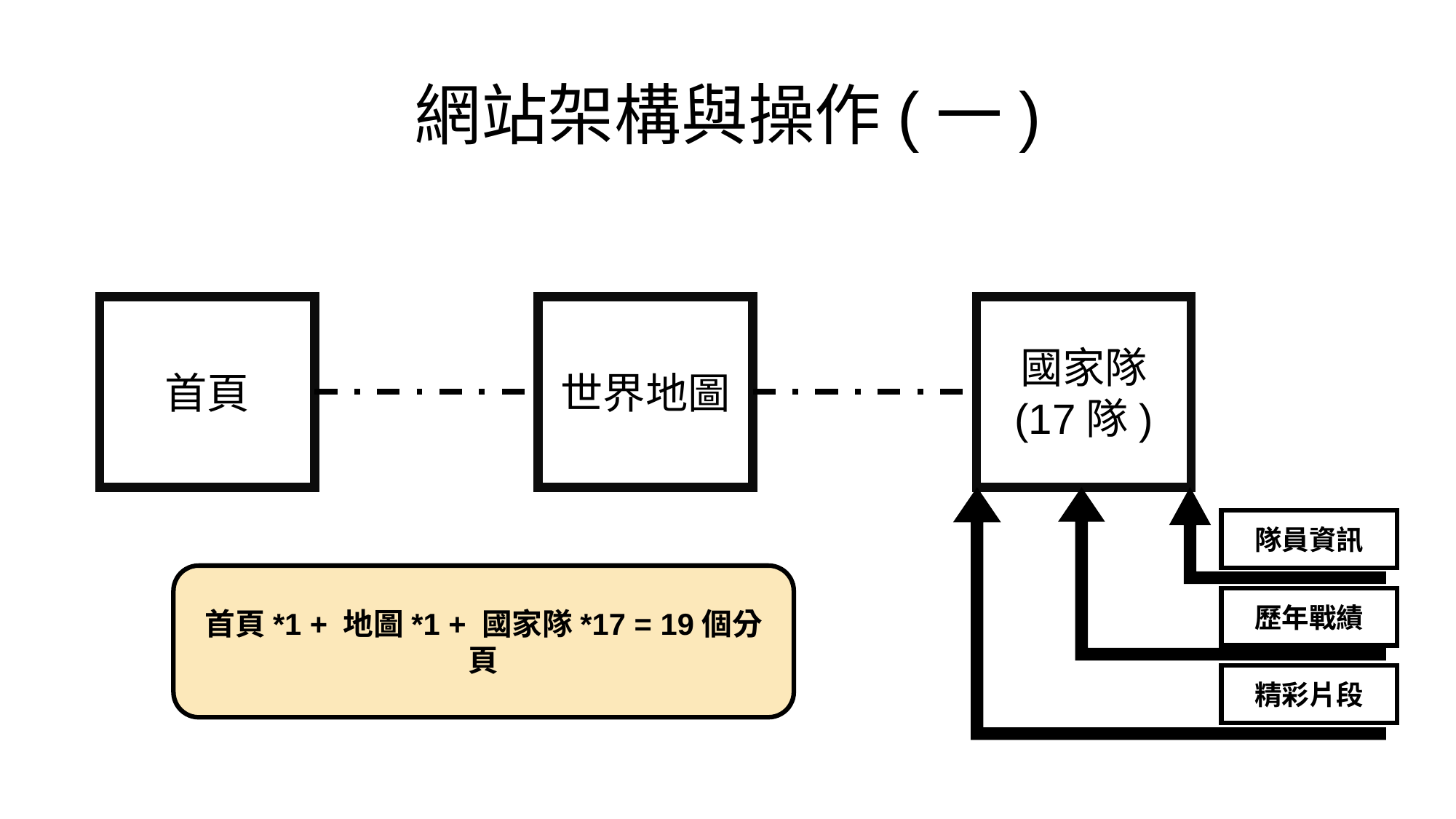

# 網站架構與操作(一)
首頁
世界地圖
國家隊
(17隊)

隊員資訊
歷年戰績
精彩片段
首頁*1 + 地圖*1 + 國家隊*17 = 19個分頁